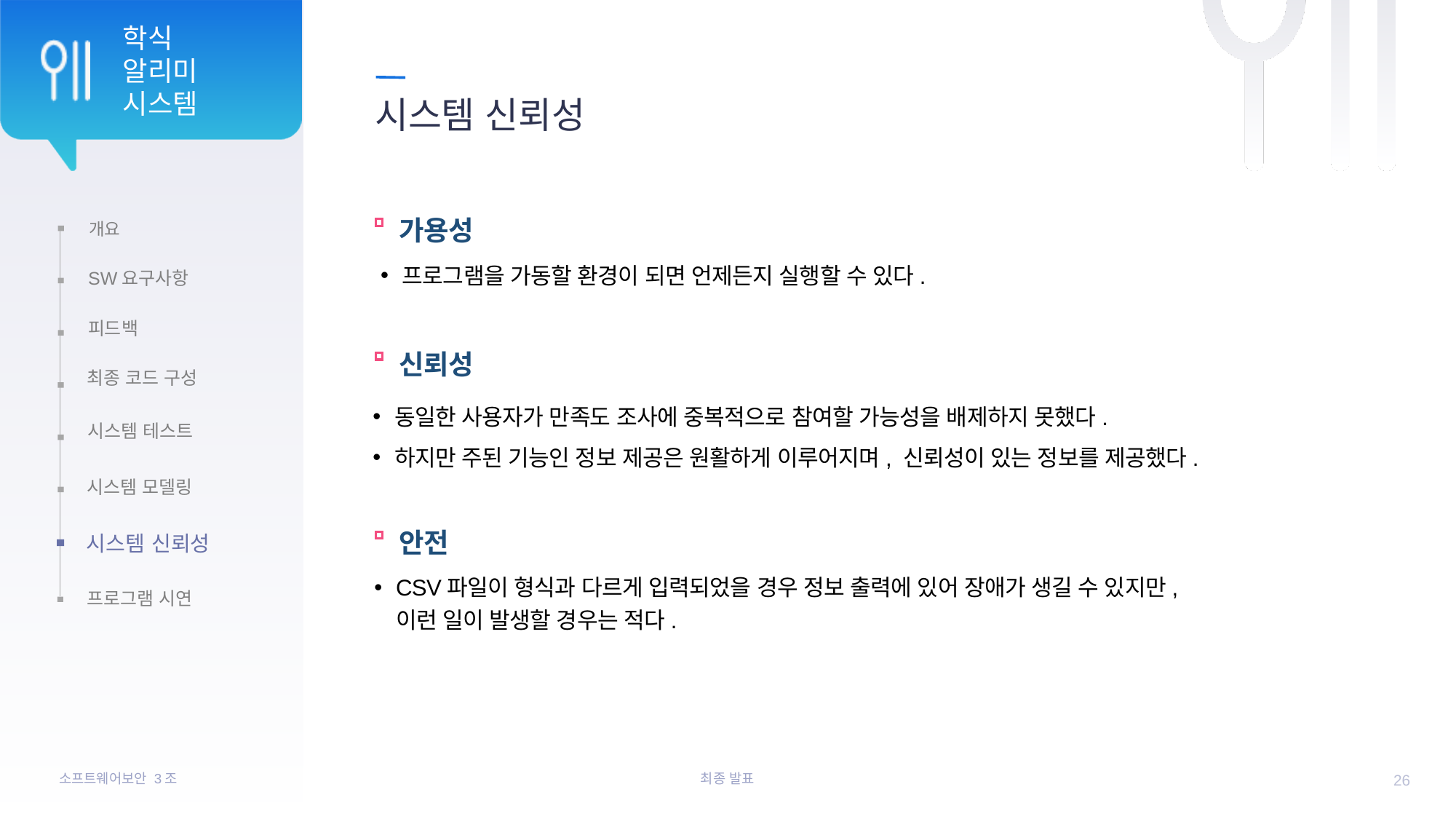

# 시스템 신뢰성
가용성

프로그램을 가동할 환경이 되면 언제든지 실행할 수 있다.
신뢰성

동일한 사용자가 만족도 조사에 중복적으로 참여할 가능성을 배제하지 못했다.
하지만 주된 기능인 정보 제공은 원활하게 이루어지며, 신뢰성이 있는 정보를 제공했다.
안전

CSV파일이 형식과 다르게 입력되었을 경우 정보 출력에 있어 장애가 생길 수 있지만,
이런 일이 발생할 경우는 적다.
26